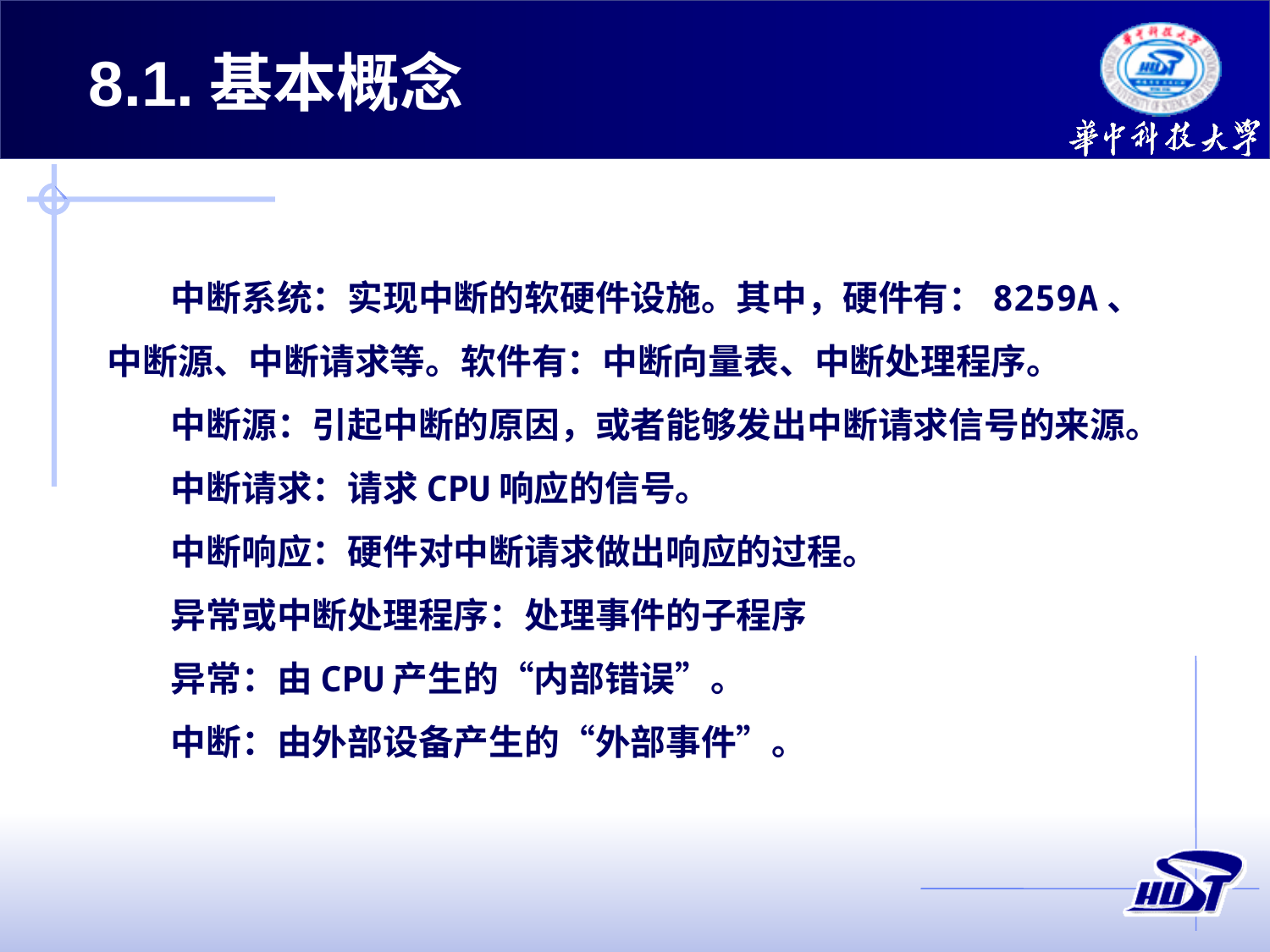

8.1.基本概念
中断系统：实现中断的软硬件设施。其中，硬件有：8259A、中断源、中断请求等。软件有：中断向量表、中断处理程序。
中断源：引起中断的原因，或者能够发出中断请求信号的来源。
中断请求：请求CPU响应的信号。
中断响应：硬件对中断请求做出响应的过程。
异常或中断处理程序：处理事件的子程序
异常：由CPU产生的“内部错误”。
中断：由外部设备产生的“外部事件”。